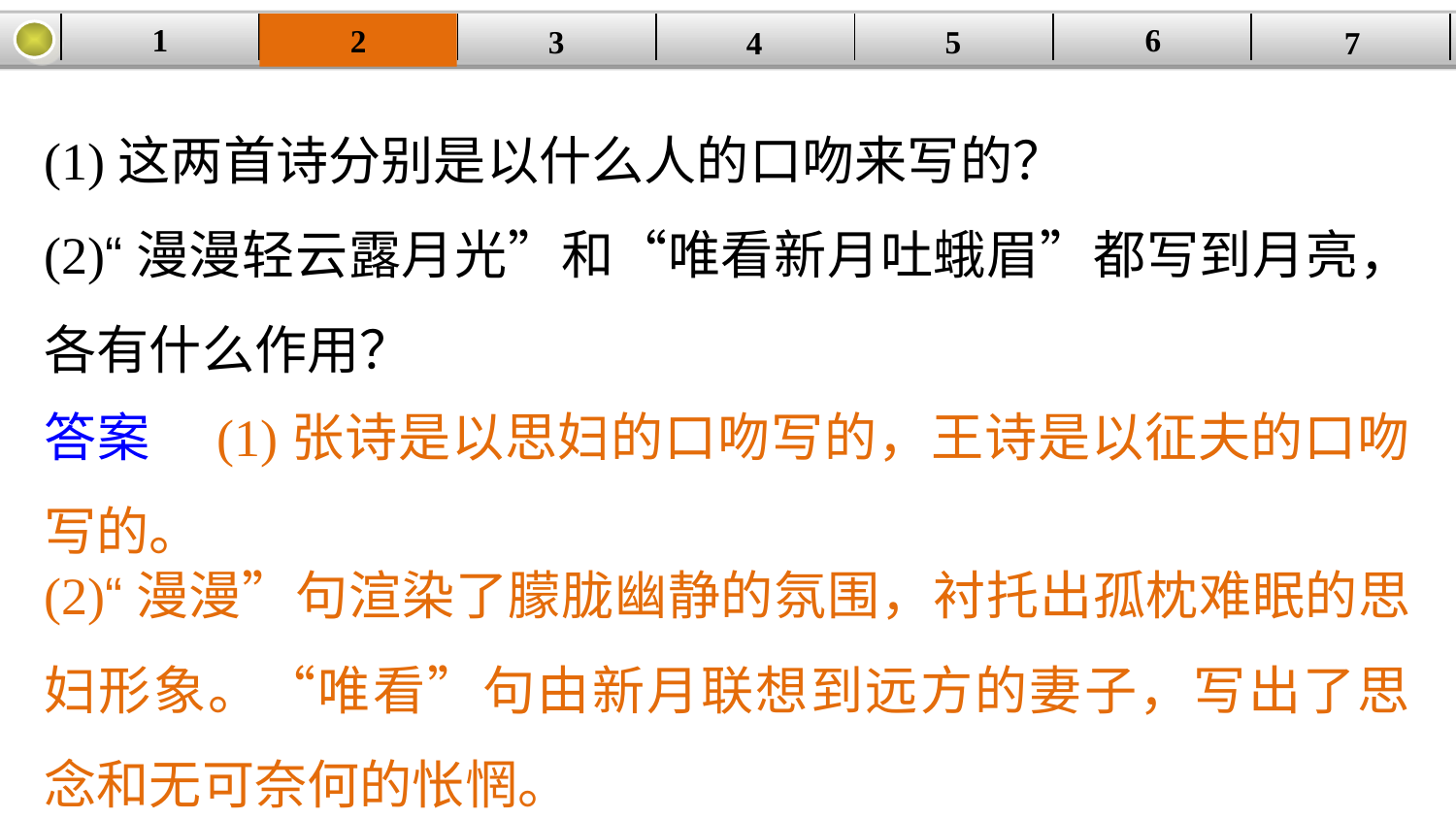

1
6
2
|  |  |  |  |  |  |  |
| --- | --- | --- | --- | --- | --- | --- |
3
5
7
4

(1)这两首诗分别是以什么人的口吻来写的？
(2)“漫漫轻云露月光”和“唯看新月吐蛾眉”都写到月亮，各有什么作用？
答案　(1)张诗是以思妇的口吻写的，王诗是以征夫的口吻写的。
(2)“漫漫”句渲染了朦胧幽静的氛围，衬托出孤枕难眠的思妇形象。“唯看”句由新月联想到远方的妻子，写出了思念和无可奈何的怅惘。